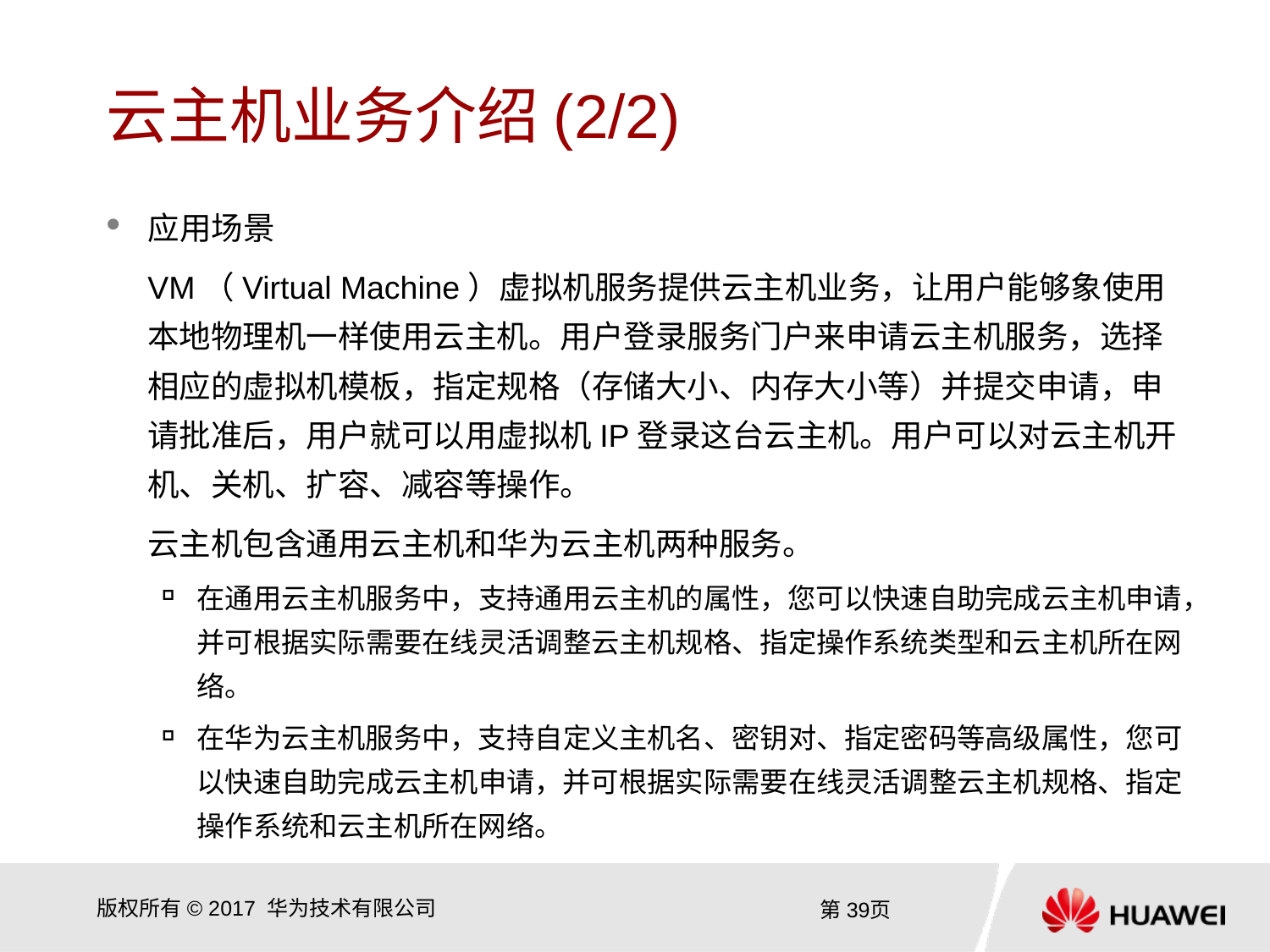

# 云主机业务介绍(2/2)
应用场景
VM（Virtual Machine）虚拟机服务提供云主机业务，让用户能够象使用本地物理机一样使用云主机。用户登录服务门户来申请云主机服务，选择相应的虚拟机模板，指定规格（存储大小、内存大小等）并提交申请，申请批准后，用户就可以用虚拟机IP登录这台云主机。用户可以对云主机开机、关机、扩容、减容等操作。
云主机包含通用云主机和华为云主机两种服务。
在通用云主机服务中，支持通用云主机的属性，您可以快速自助完成云主机申请，并可根据实际需要在线灵活调整云主机规格、指定操作系统类型和云主机所在网络。
在华为云主机服务中，支持自定义主机名、密钥对、指定密码等高级属性，您可以快速自助完成云主机申请，并可根据实际需要在线灵活调整云主机规格、指定操作系统和云主机所在网络。